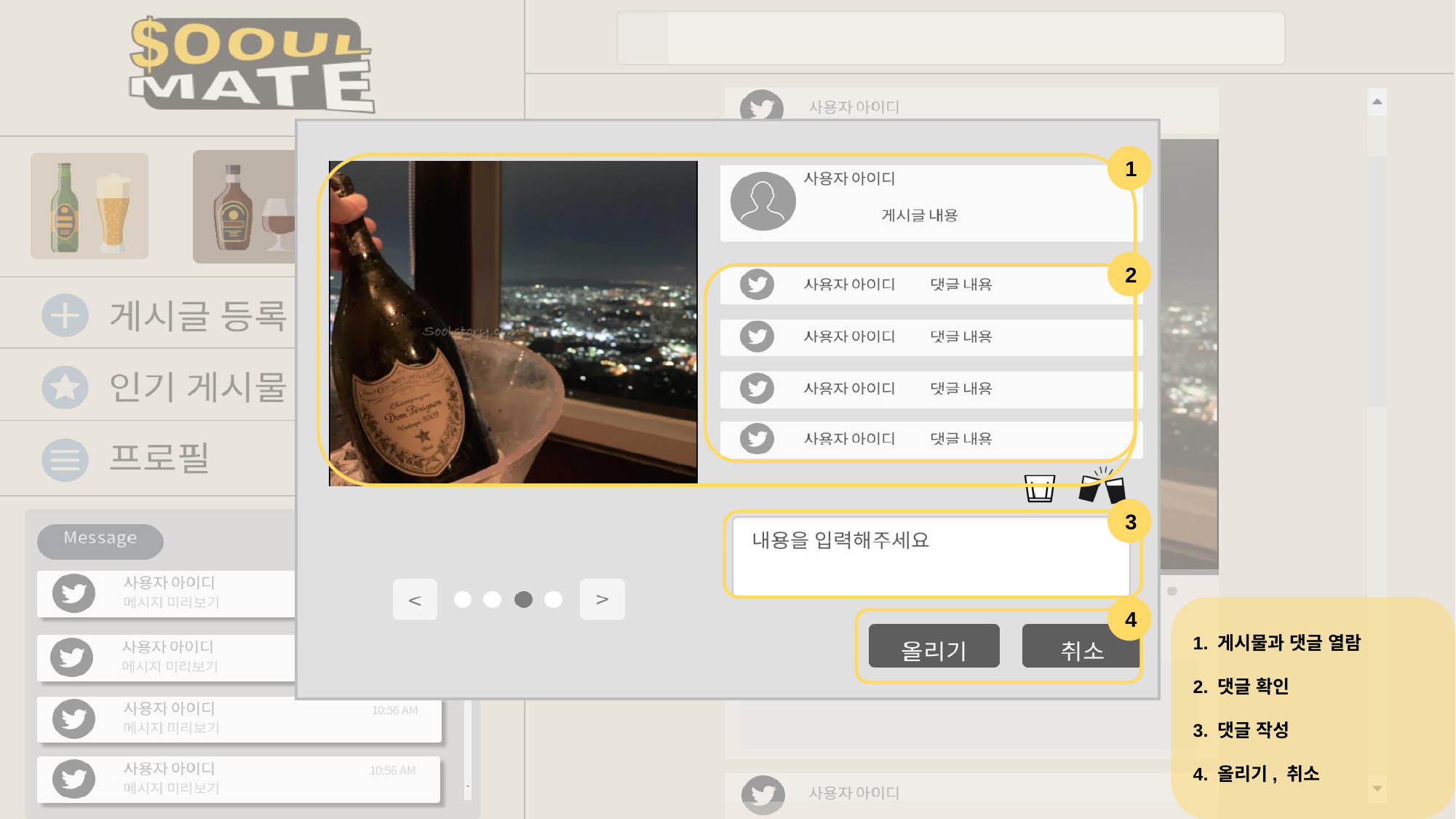

1

2

3

4
1. 게시물과 댓글 열람

2. 댓글 확인

3. 댓글 작성

4. 올리기, 취소